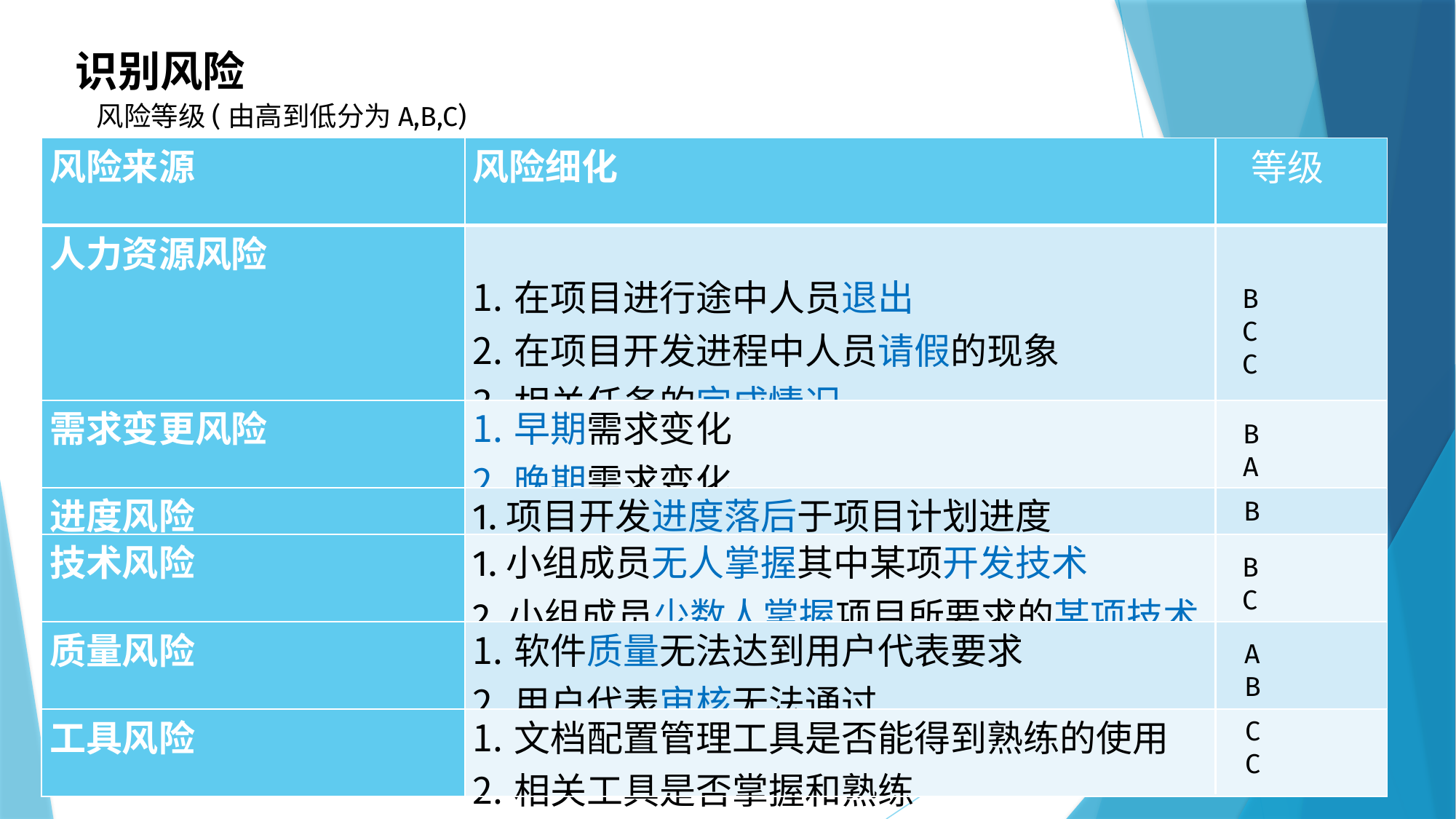

识别风险
风险等级(由高到低分为A,B,C)
| 风险来源 | 风险细化 |
| --- | --- |
| 人力资源风险 | 在项目进行途中人员退出 在项目开发进程中人员请假的现象 相关任务的完成情况 |
| 需求变更风险 | 早期需求变化 晚期需求变化 |
| 进度风险 | 1.项目开发进度落后于项目计划进度 |
| 技术风险 | 1.小组成员无人掌握其中某项开发技术 2.小组成员少数人掌握项目所要求的某项技术 |
| 质量风险 | 软件质量无法达到用户代表要求 用户代表审核无法通过 |
| 工具风险 | 文档配置管理工具是否能得到熟练的使用 相关工具是否掌握和熟练 |
等级
B
C
C
B
A
B
B
C
A
B
C
C